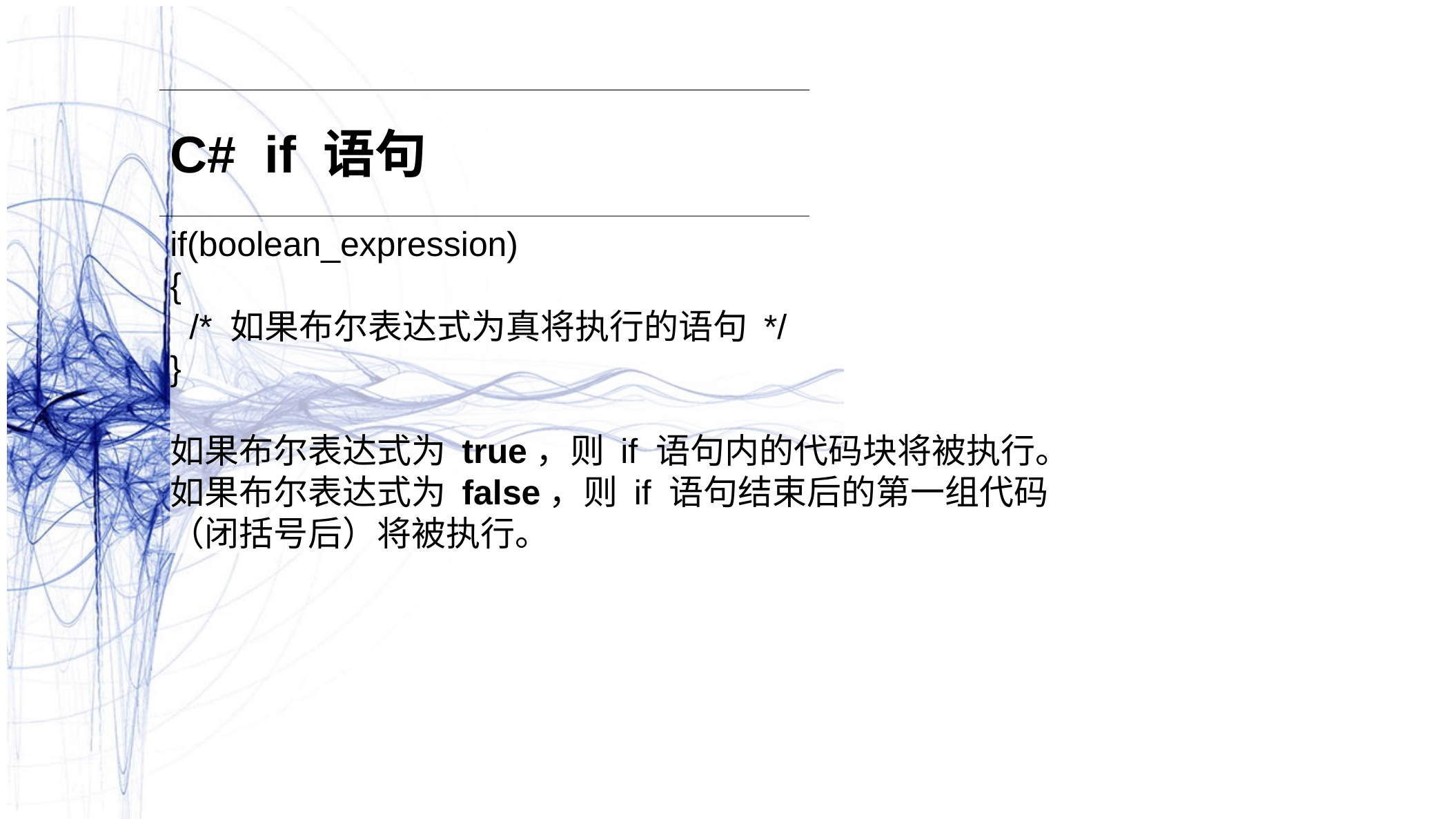

C#  if 语句

if(boolean_expression)
{
  /* 如果布尔表达式为真将执行的语句 */
}

如果布尔表达式为 true，则 if 语句内的代码块将被执行。
如果布尔表达式为 false，则 if 语句结束后的第一组代码
（闭括号后）将被执行。